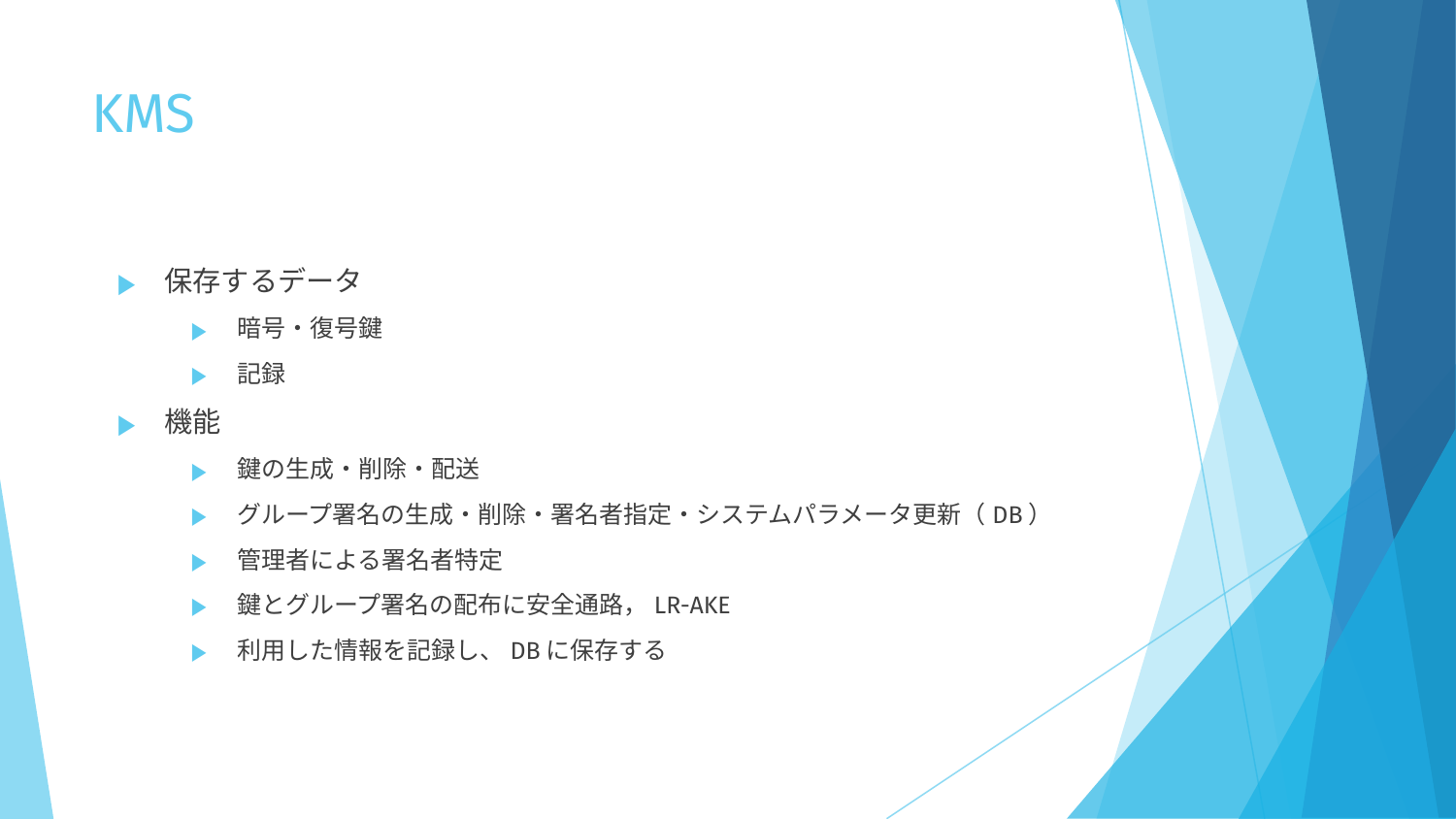

# KMS
保存するデータ
暗号・復号鍵
記録
機能
鍵の生成・削除・配送
グループ署名の生成・削除・署名者指定・システムパラメータ更新（DB）
管理者による署名者特定
鍵とグループ署名の配布に安全通路，LR-AKE
利用した情報を記録し、DBに保存する